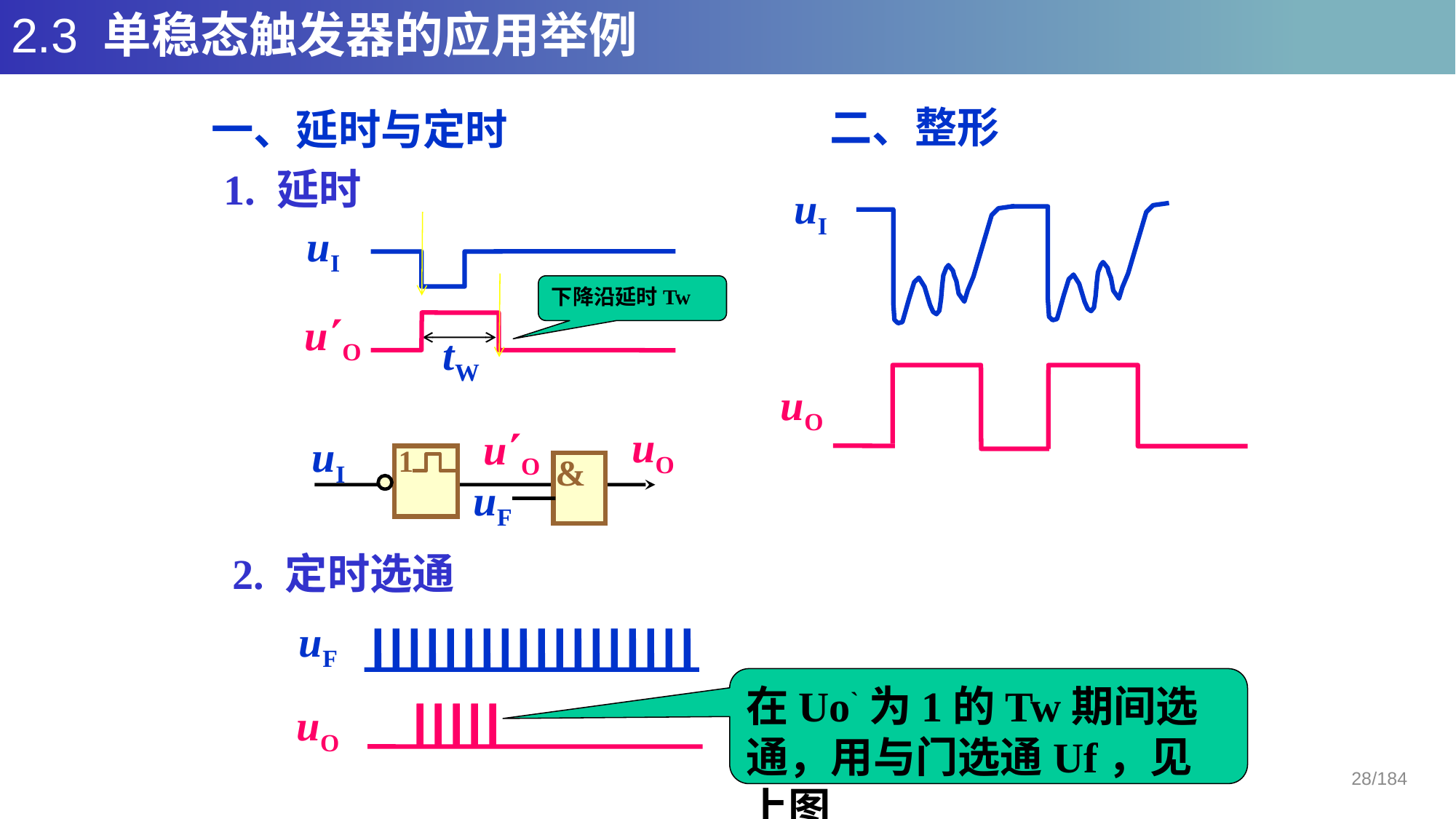

# 2.3 单稳态触发器的应用举例
二、整形
一、延时与定时
1. 延时
uI

uI

下降沿延时Tw
u′O

tW

uO
uO
&

uF

u′O
uI
1

2. 定时选通
uF

在Uo`为1的Tw期间选通，用与门选通Uf，见上图
uO

28/184